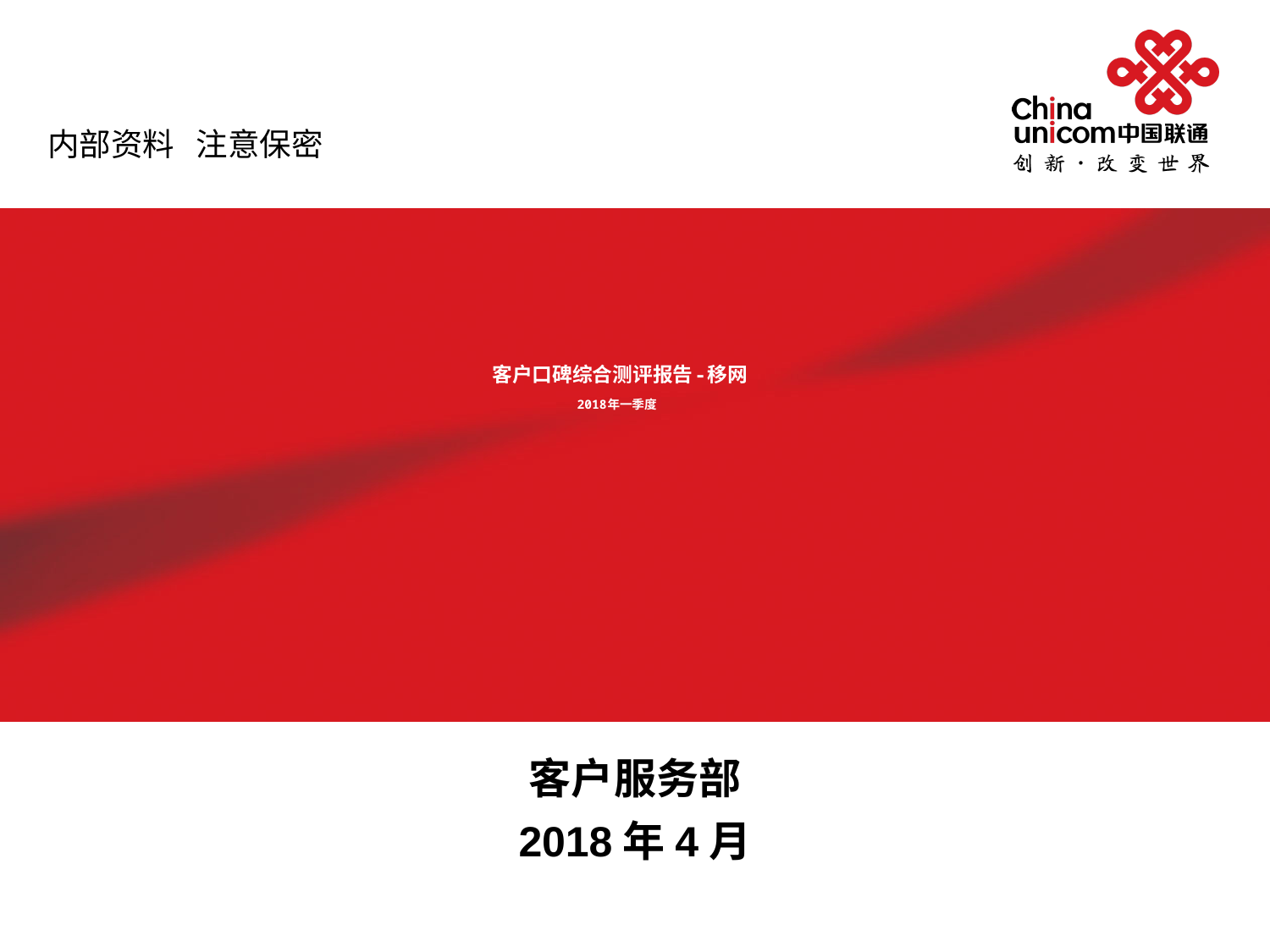

内部资料   注意保密
# 客户口碑综合测评报告-移网 2018年一季度
客户服务部
2018年4月